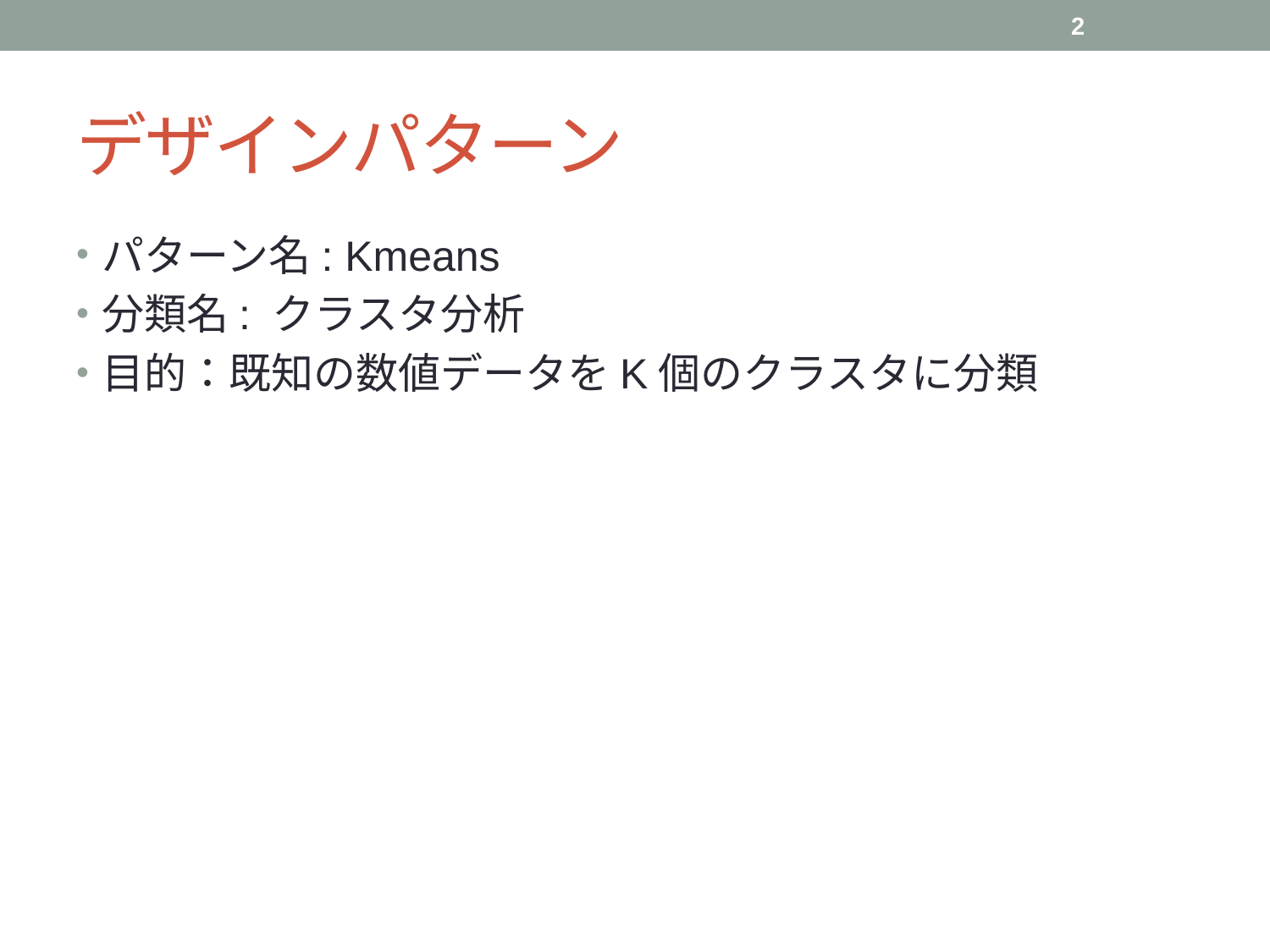

2
# デザインパターン
パターン名: Kmeans
分類名: クラスタ分析
目的：既知の数値データをK個のクラスタに分類